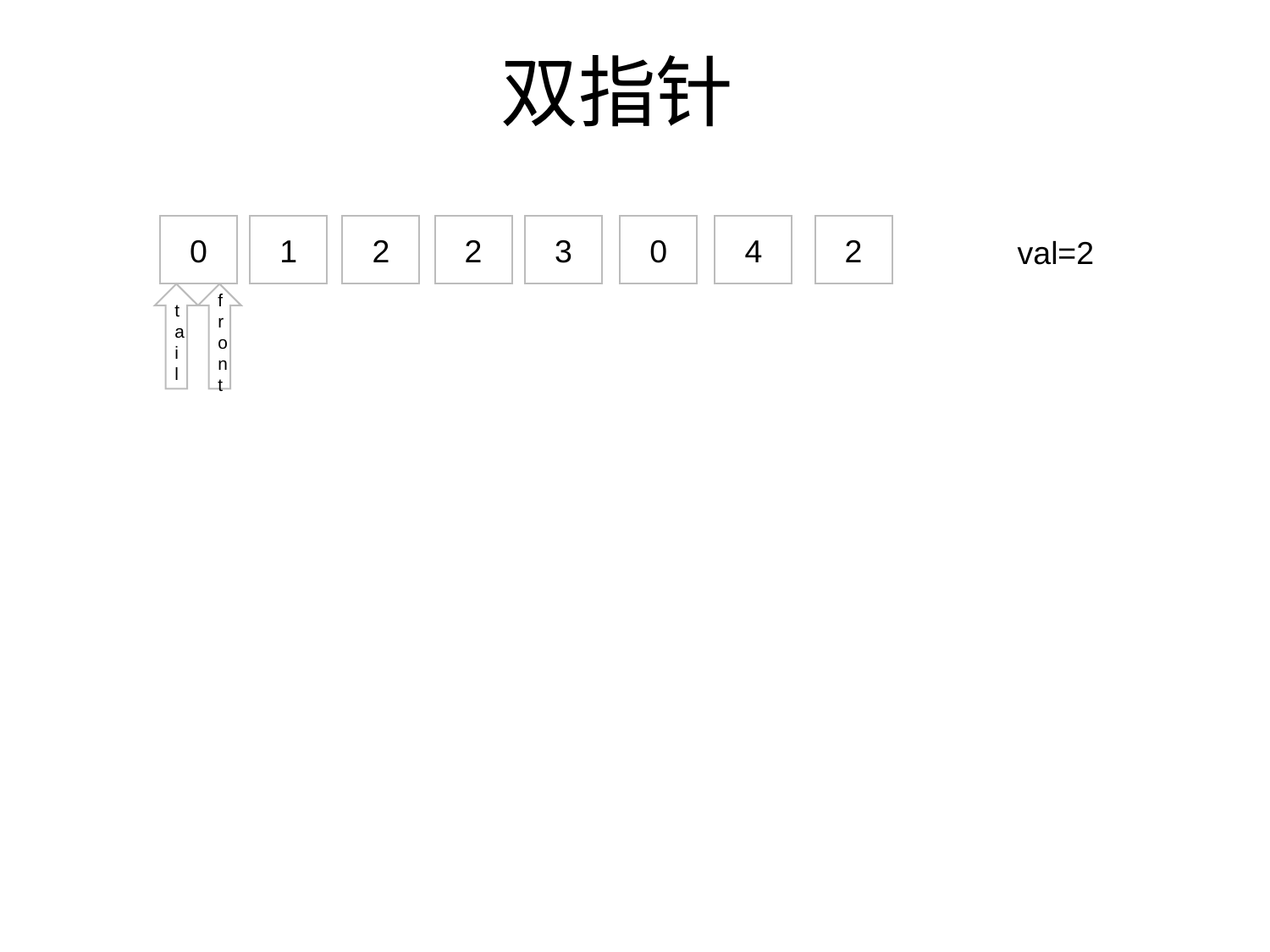

# 双指针
0
1
2
2
3
0
4
2
val=2
tail
front